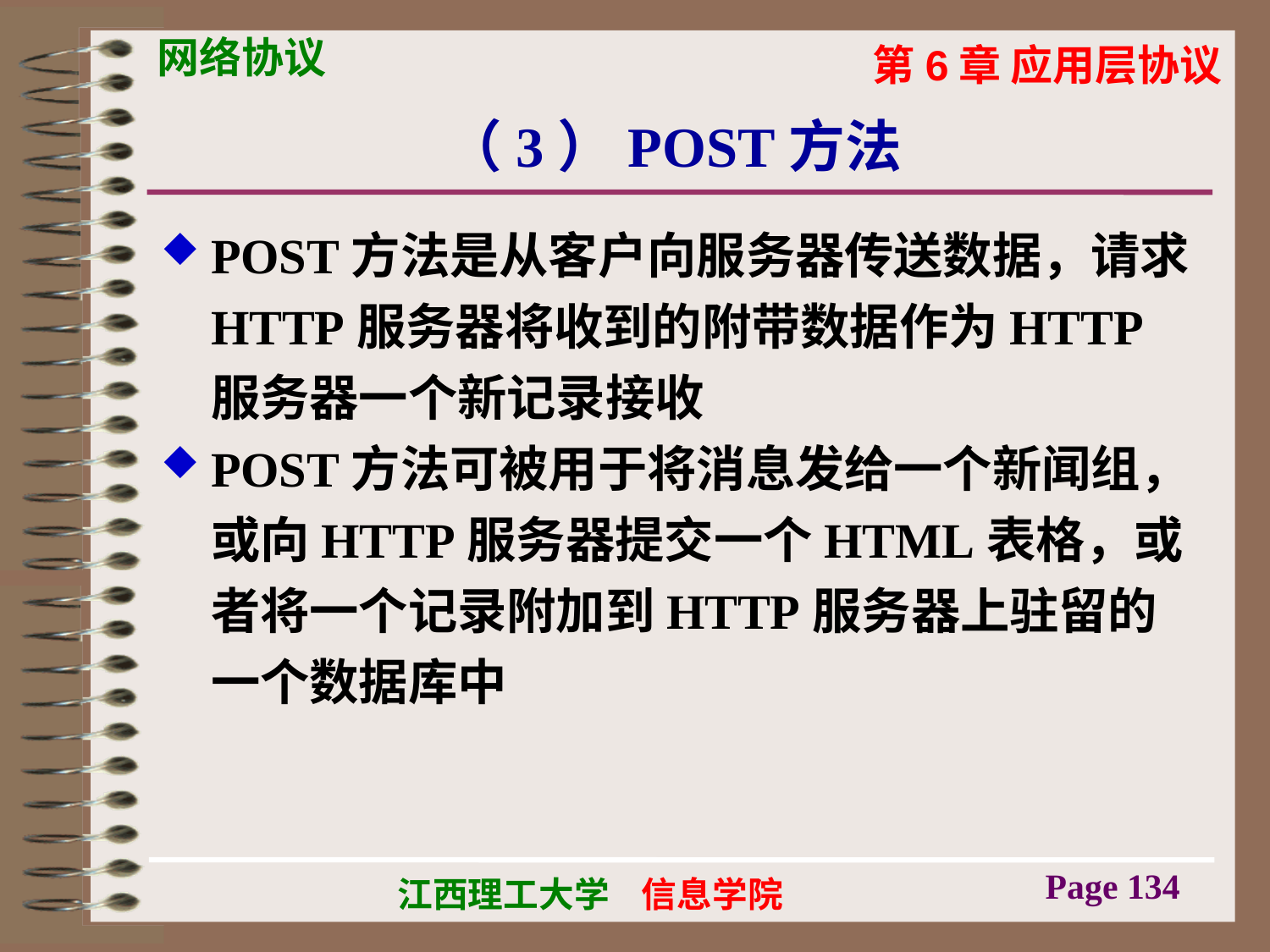

# （3）POST方法
POST方法是从客户向服务器传送数据，请求HTTP服务器将收到的附带数据作为HTTP服务器一个新记录接收
POST方法可被用于将消息发给一个新闻组，或向HTTP服务器提交一个HTML表格，或者将一个记录附加到HTTP服务器上驻留的一个数据库中

Page 134